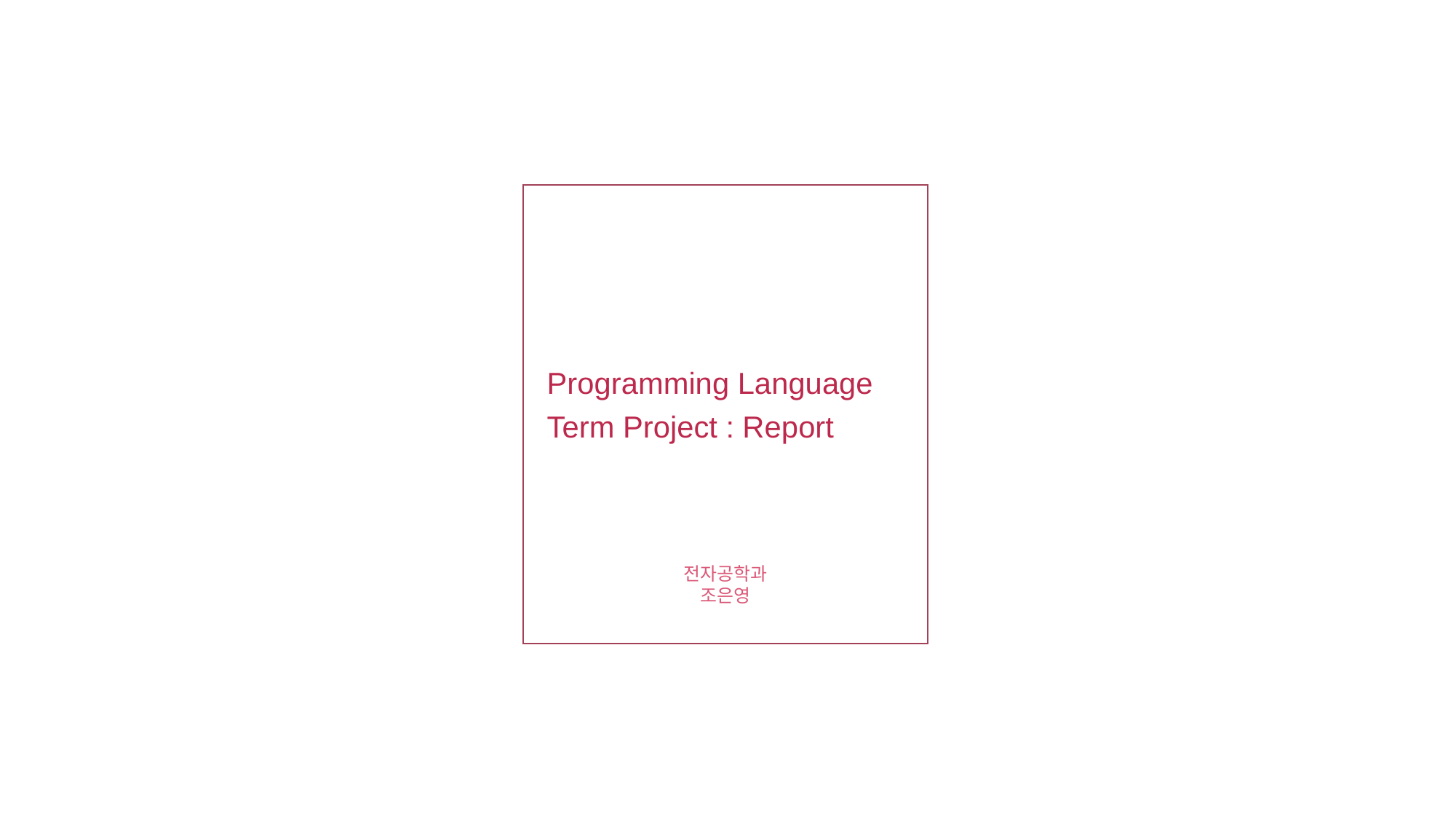

Programming Language  Term Project : Report
전자공학과
조은영